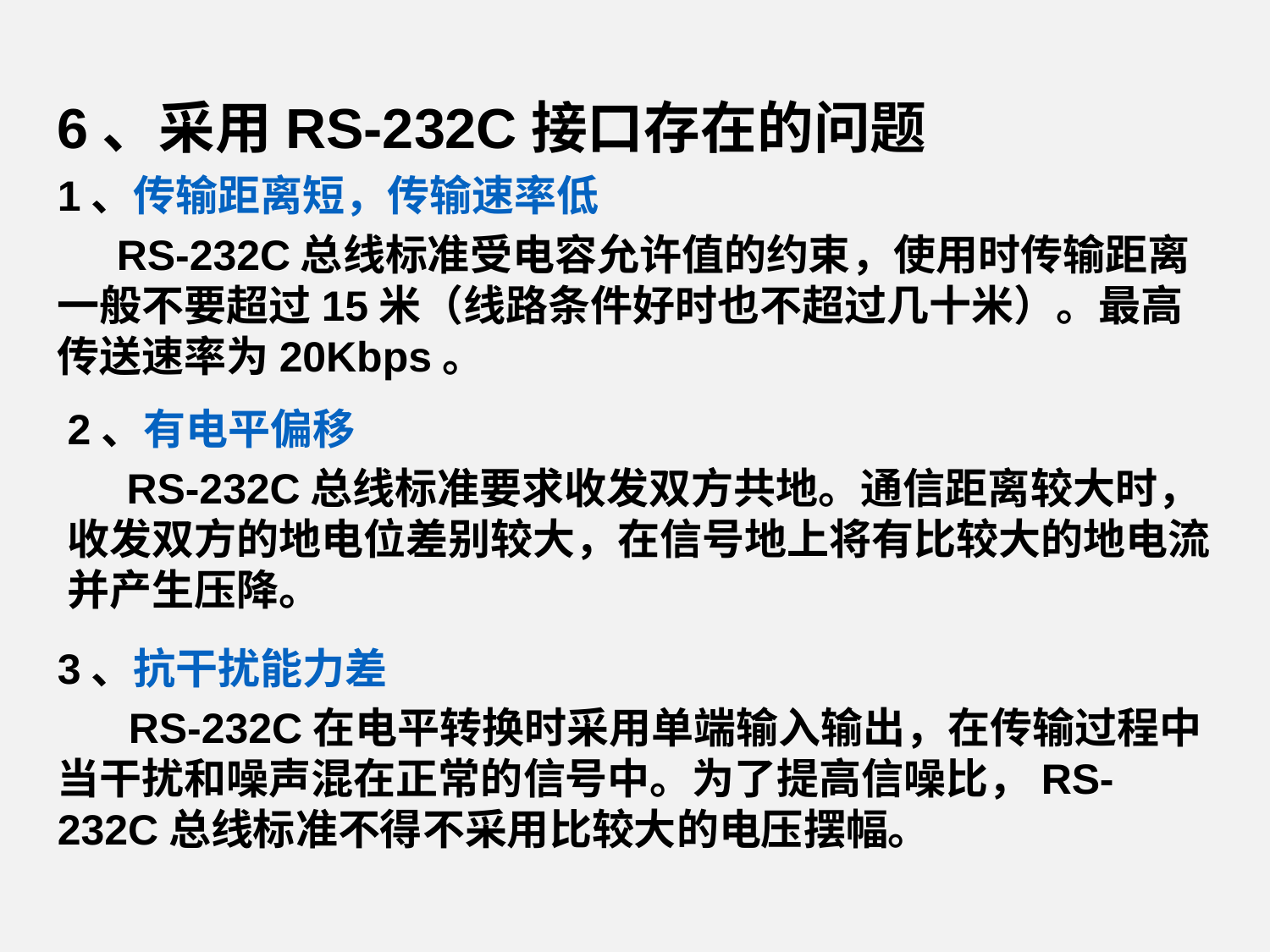

6、采用RS-232C接口存在的问题
1、传输距离短，传输速率低
     RS-232C总线标准受电容允许值的约束，使用时传输距离一般不要超过15米（线路条件好时也不超过几十米）。最高传送速率为20Kbps。

2、有电平偏移
     RS-232C总线标准要求收发双方共地。通信距离较大时，收发双方的地电位差别较大，在信号地上将有比较大的地电流并产生压降。
3、抗干扰能力差
      RS-232C在电平转换时采用单端输入输出，在传输过程中当干扰和噪声混在正常的信号中。为了提高信噪比，RS-232C总线标准不得不采用比较大的电压摆幅。